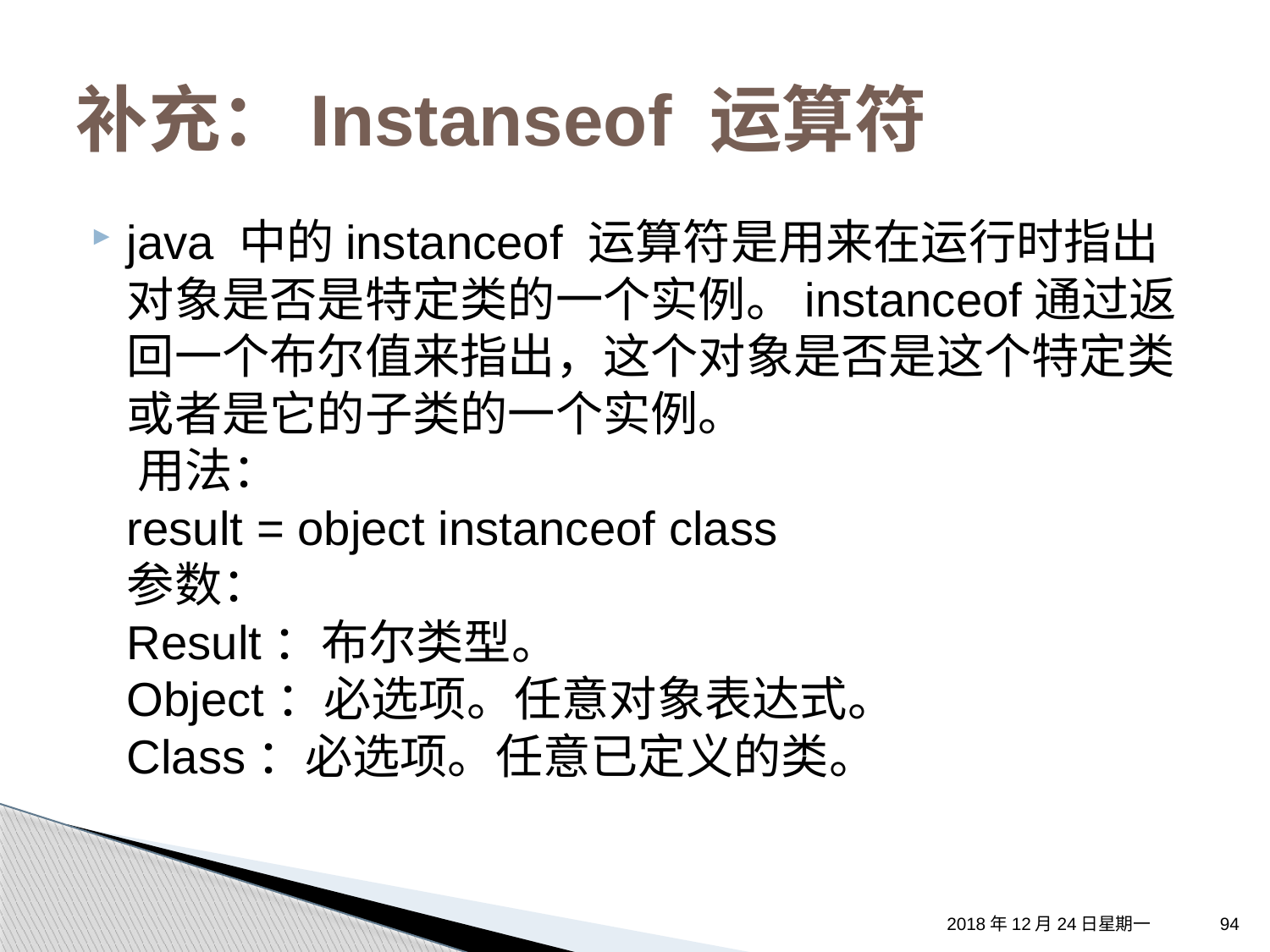

# 补充：Instanseof 运算符
java 中的instanceof 运算符是用来在运行时指出对象是否是特定类的一个实例。instanceof通过返回一个布尔值来指出，这个对象是否是这个特定类或者是它的子类的一个实例。
 用法：
result = object instanceof class
参数：
Result：布尔类型。
Object：必选项。任意对象表达式。
Class：必选项。任意已定义的类。
2018年12月24日星期一
94